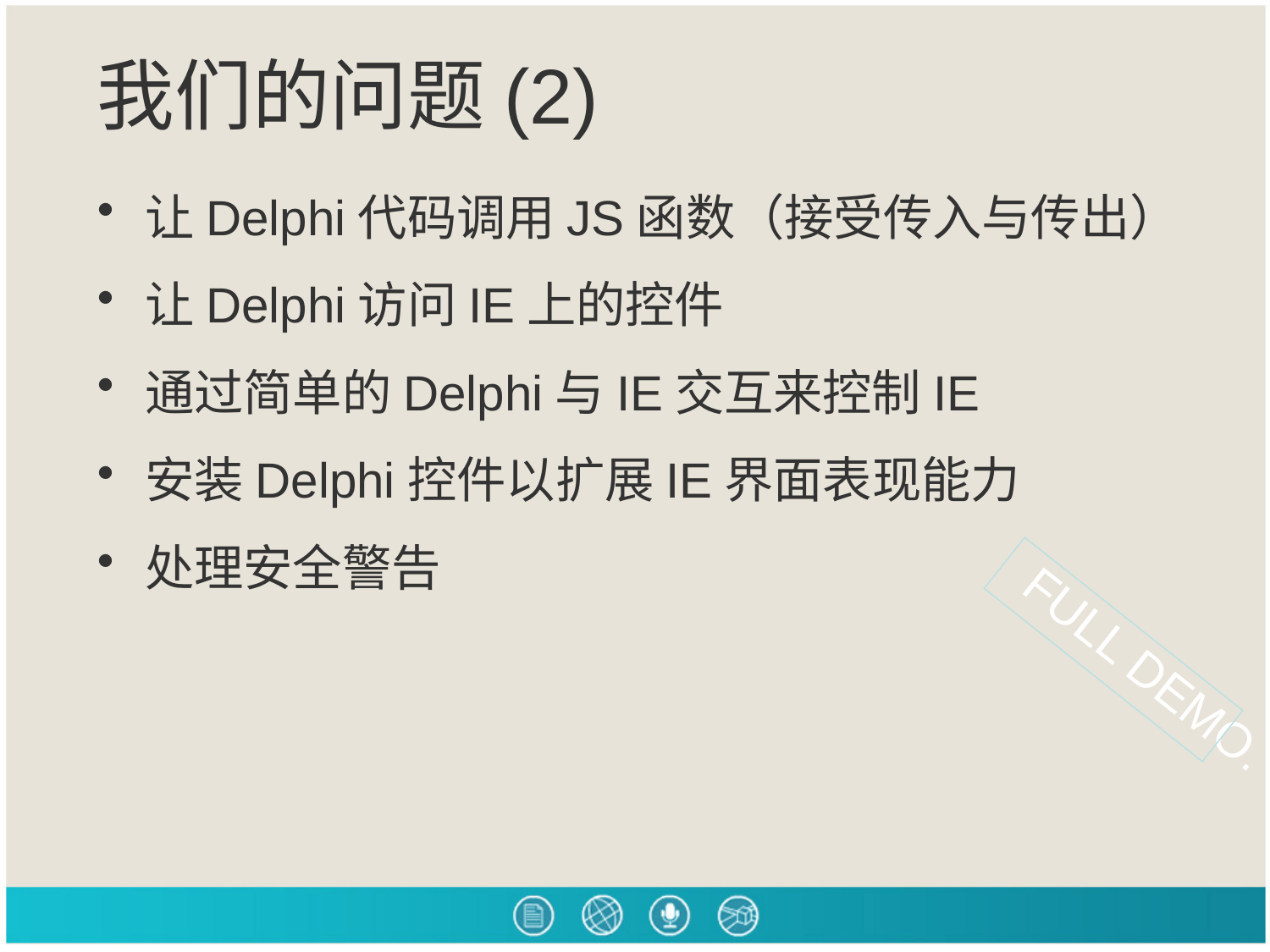

# 我们的问题(2)
让Delphi代码调用JS函数（接受传入与传出）
让Delphi访问IE上的控件
通过简单的Delphi与IE交互来控制IE
安装Delphi控件以扩展IE界面表现能力
处理安全警告
FULL DEMO.